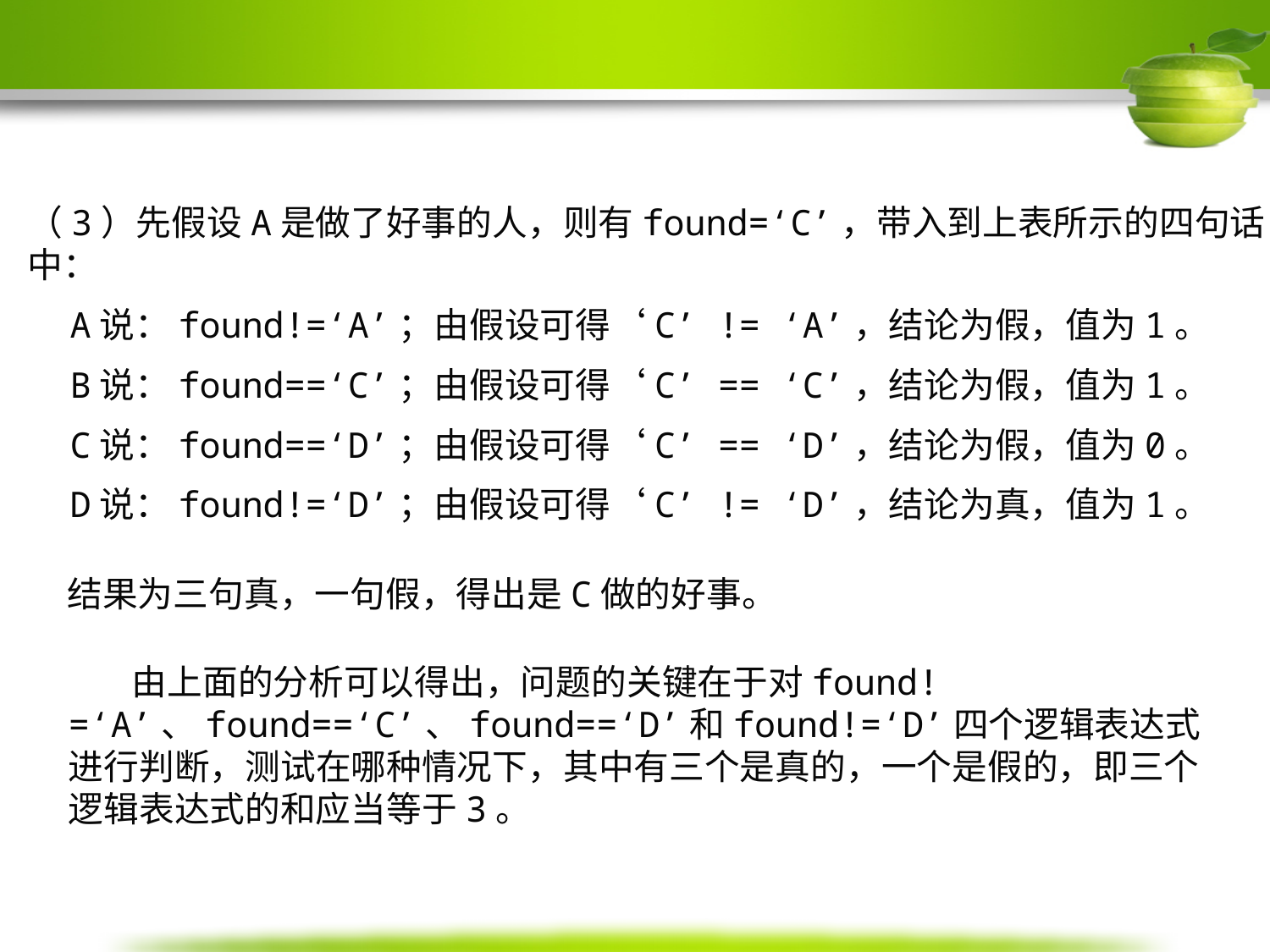

（3）先假设A是做了好事的人，则有found=‘C’，带入到上表所示的四句话中：
  A说：found!=‘A’；由假设可得‘C’ != ‘A’，结论为假，值为1。
  B说：found==‘C’；由假设可得‘C’ == ‘C’，结论为假，值为1。
  C说：found==‘D’；由假设可得‘C’ == ‘D’，结论为假，值为0。
  D说：found!=‘D’；由假设可得‘C’ != ‘D’，结论为真，值为1。
结果为三句真，一句假，得出是C做的好事。
由上面的分析可以得出，问题的关键在于对found!=‘A’、found==‘C’、found==‘D’和found!=‘D’四个逻辑表达式进行判断，测试在哪种情况下，其中有三个是真的，一个是假的，即三个逻辑表达式的和应当等于3。